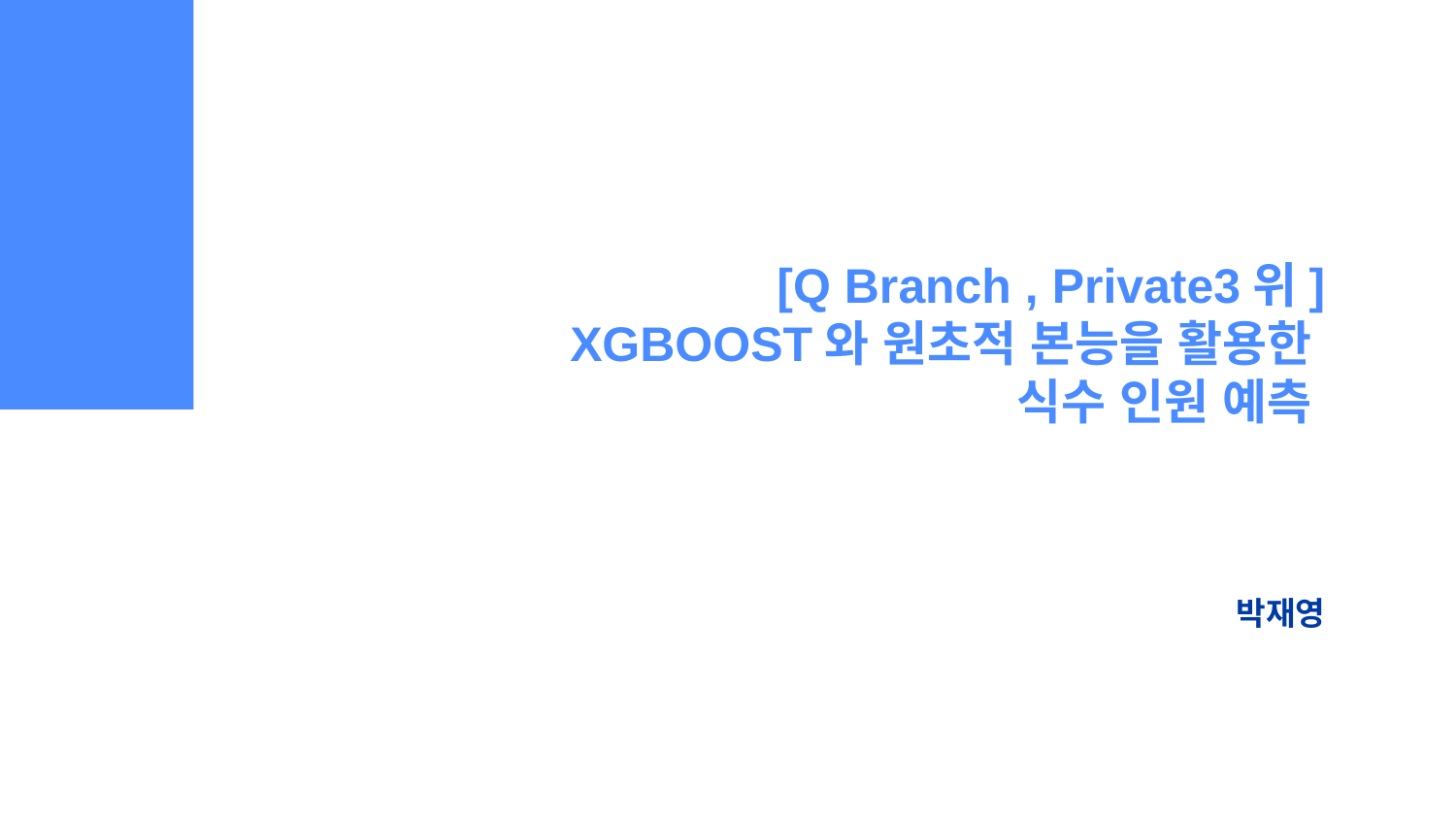

# [Q Branch , Private3위] XGBOOST와 원초적 본능을 활용한 식수 인원 예측
박재영